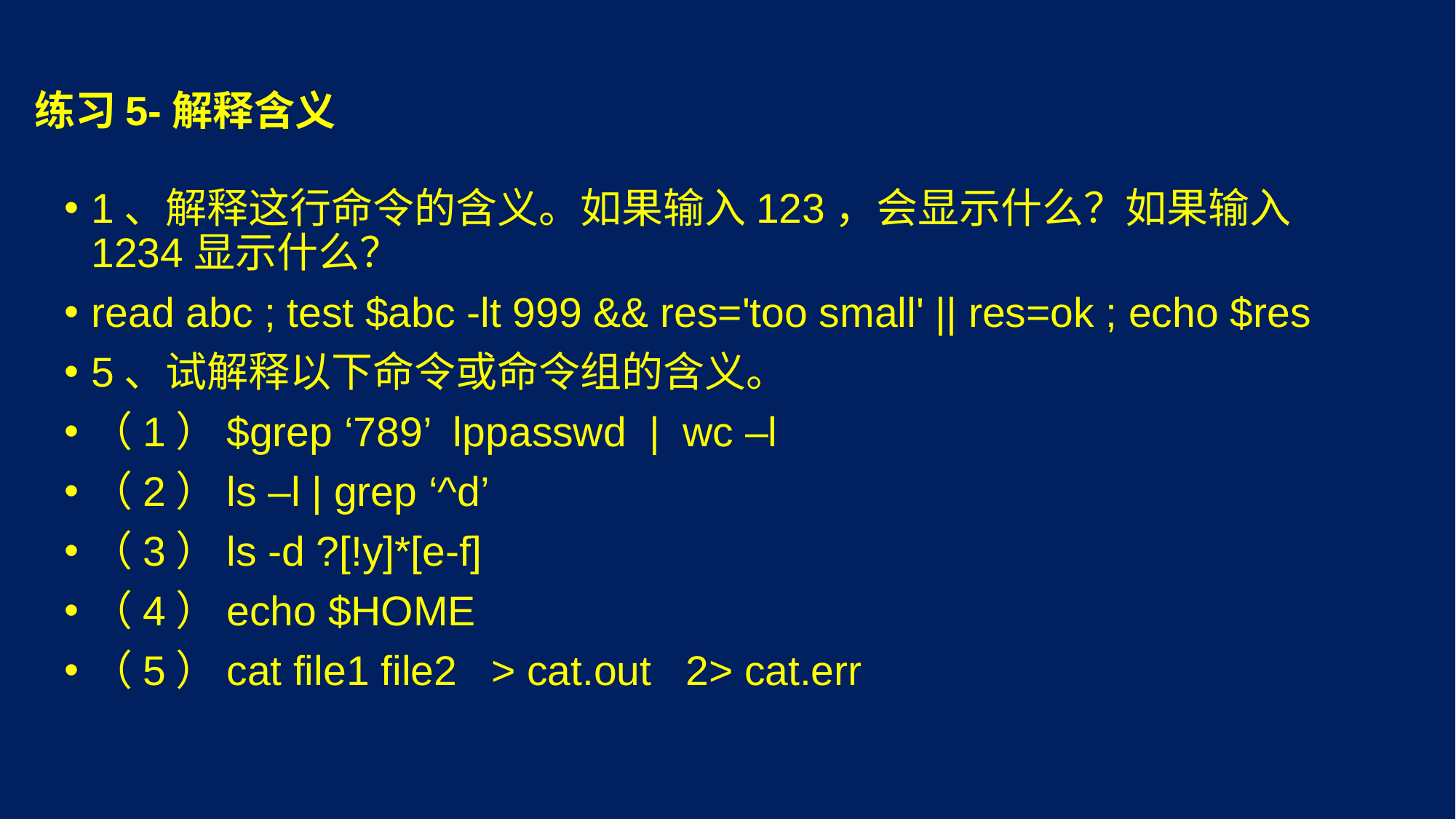

# 练习5-解释含义
1、解释这行命令的含义。如果输入123，会显示什么？如果输入1234显示什么？
read abc ; test $abc -lt 999 && res='too small' || res=ok ; echo $res
5、试解释以下命令或命令组的含义。
（1）$grep ‘789’  lppasswd  |  wc –l
（2）ls –l | grep ‘^d’
（3）ls -d ?[!y]*[e-f]
（4）echo $HOME
（5）cat file1 file2   > cat.out   2> cat.err